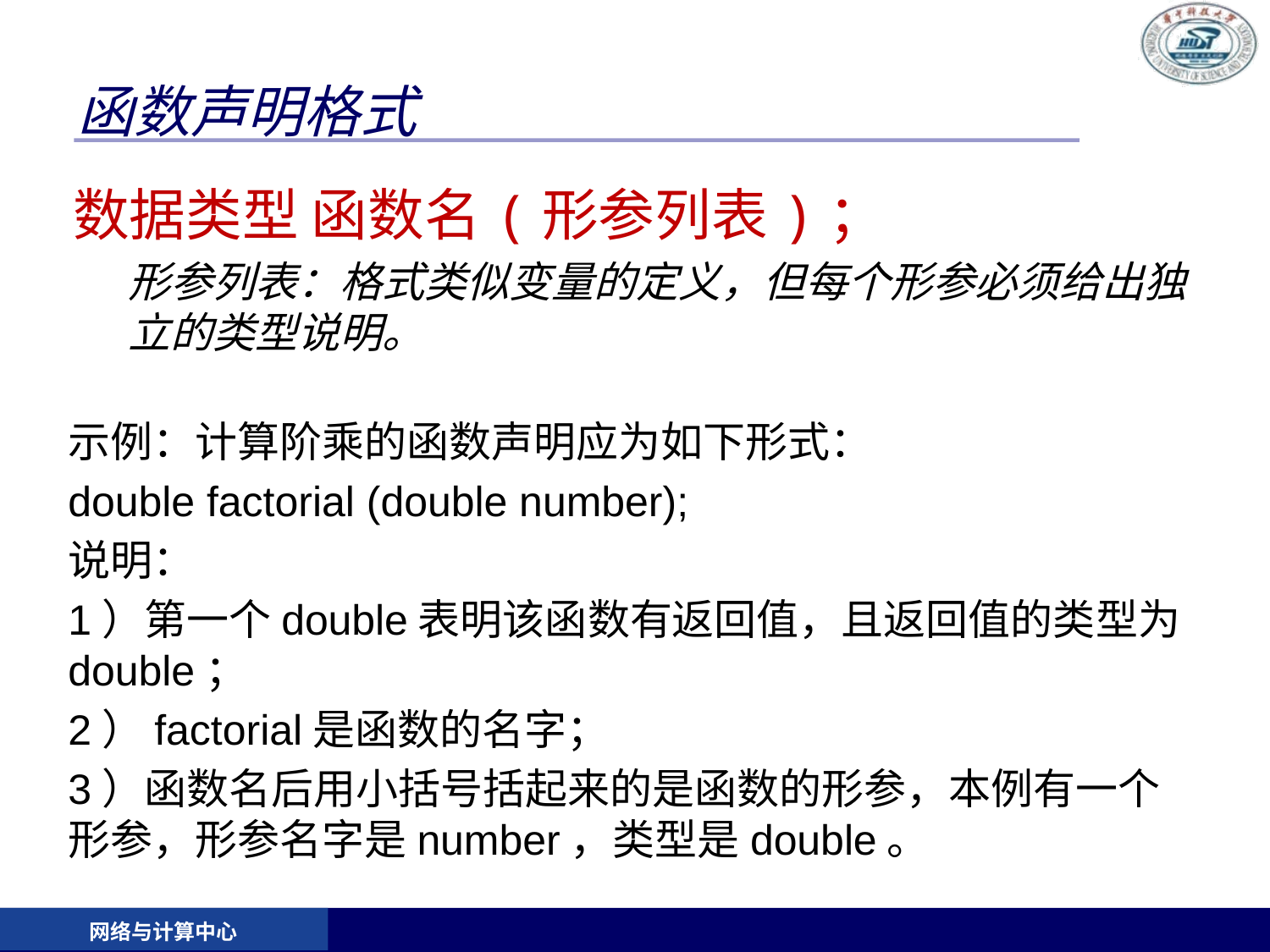

# 函数声明格式
数据类型 函数名(形参列表)；
形参列表：格式类似变量的定义，但每个形参必须给出独立的类型说明。

示例：计算阶乘的函数声明应为如下形式：
double factorial (double number);
说明：
1）第一个double表明该函数有返回值，且返回值的类型为double；
2）factorial是函数的名字；
3）函数名后用小括号括起来的是函数的形参，本例有一个形参，形参名字是number，类型是double。

网络与计算中心